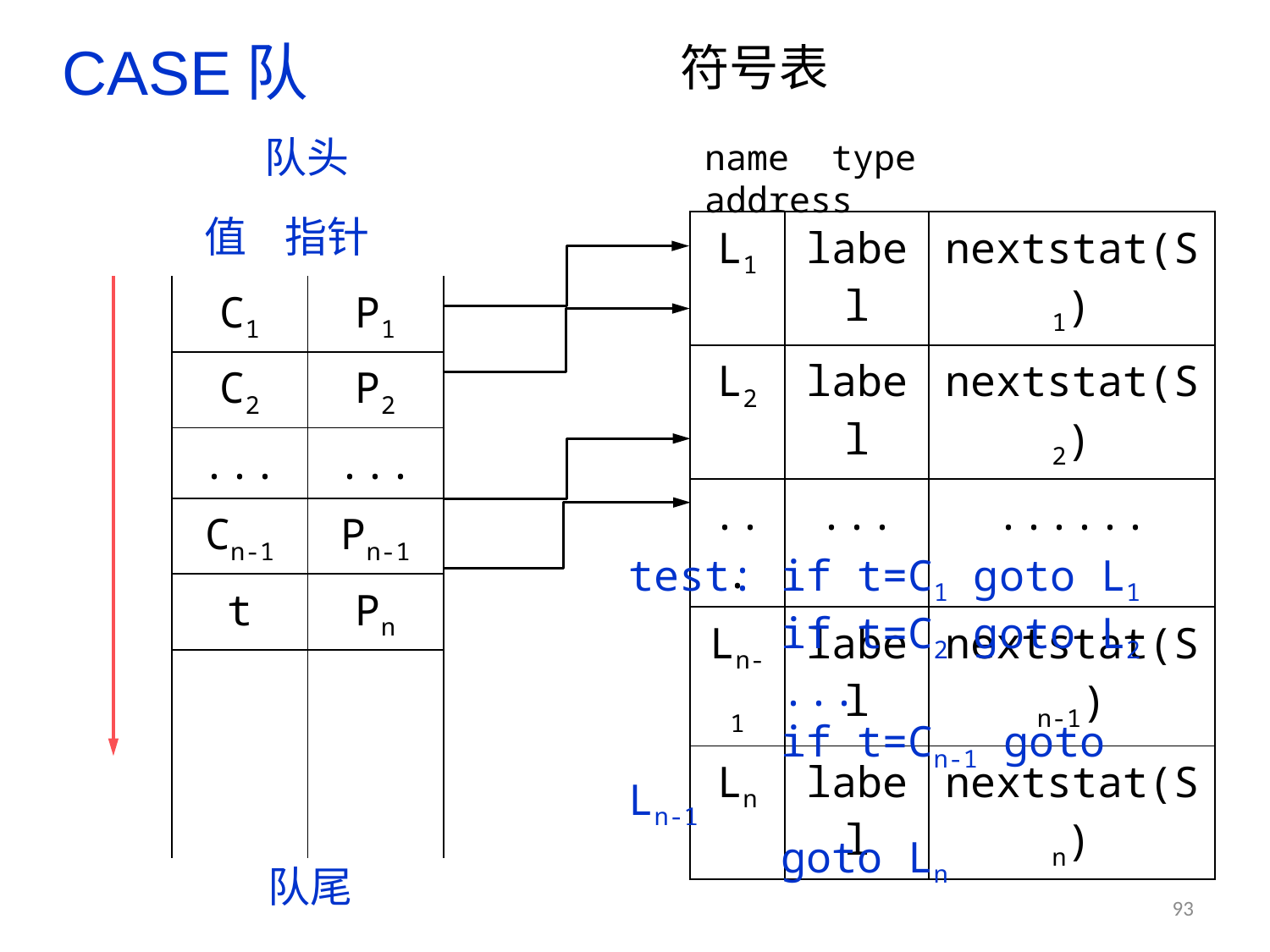

# CASE队
 符号表
队头
name  type       address
 值    指针
test: if t=C1 goto L1
      if t=C2 goto L2
      ...
      if t=Cn-1 goto Ln-1
      goto Ln
队尾

| L1 | label | nextstat(S1) |
| --- | --- | --- |
| L2 | label | nextstat(S2) |
| ... | ... | ...... |
| Ln-1 | label | nextstat(Sn-1) |
| Ln | label | nextstat(Sn) |
| C1 | P1 |
| --- | --- |
| C2 | P2 |
| ... | ... |
| Cn-1 | Pn-1 |
| t | Pn |
|  |  |
93